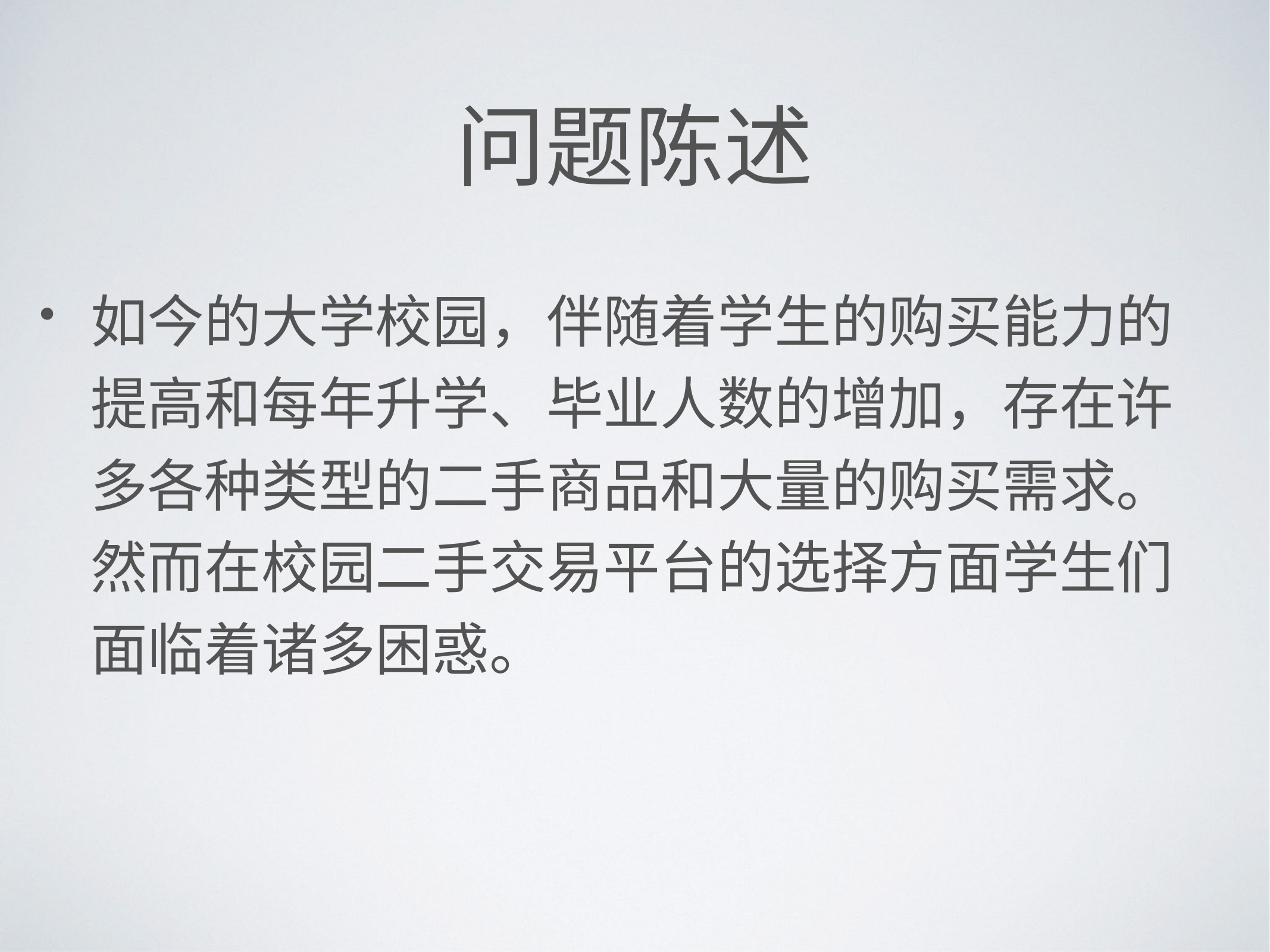

# 问题陈述
如今的大学校园，伴随着学生的购买能力的提高和每年升学、毕业人数的增加，存在许多各种类型的二手商品和大量的购买需求。然而在校园二手交易平台的选择方面学生们面临着诸多困惑。